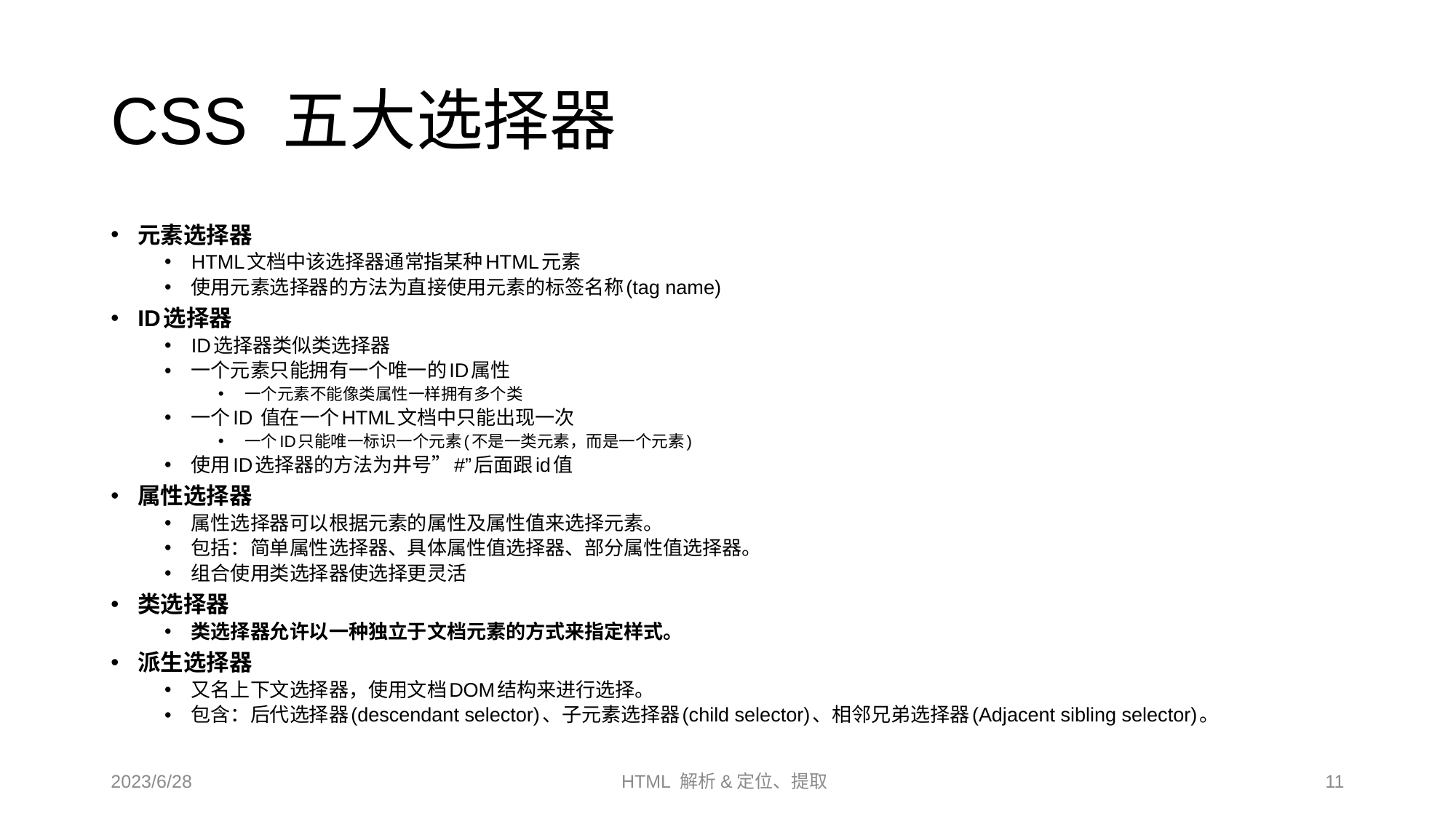

# CSS 五大选择器
元素选择器
HTML文档中该选择器通常指某种HTML元素
使用元素选择器的方法为直接使用元素的标签名称(tag name)
ID选择器
ID选择器类似类选择器
一个元素只能拥有一个唯一的ID属性
一个元素不能像类属性一样拥有多个类
一个ID 值在一个HTML文档中只能出现一次
一个ID只能唯一标识一个元素(不是一类元素，而是一个元素)
使用ID选择器的方法为井号”#”后面跟id值
属性选择器
属性选择器可以根据元素的属性及属性值来选择元素。
包括：简单属性选择器、具体属性值选择器、部分属性值选择器。
组合使用类选择器使选择更灵活
类选择器
类选择器允许以一种独立于文档元素的方式来指定样式。
派生选择器
又名上下文选择器，使用文档DOM结构来进行选择。
包含：后代选择器(descendant selector)、子元素选择器(child selector)、相邻兄弟选择器(Adjacent sibling selector)。

2023/6/28
HTML 解析&定位、提取
11